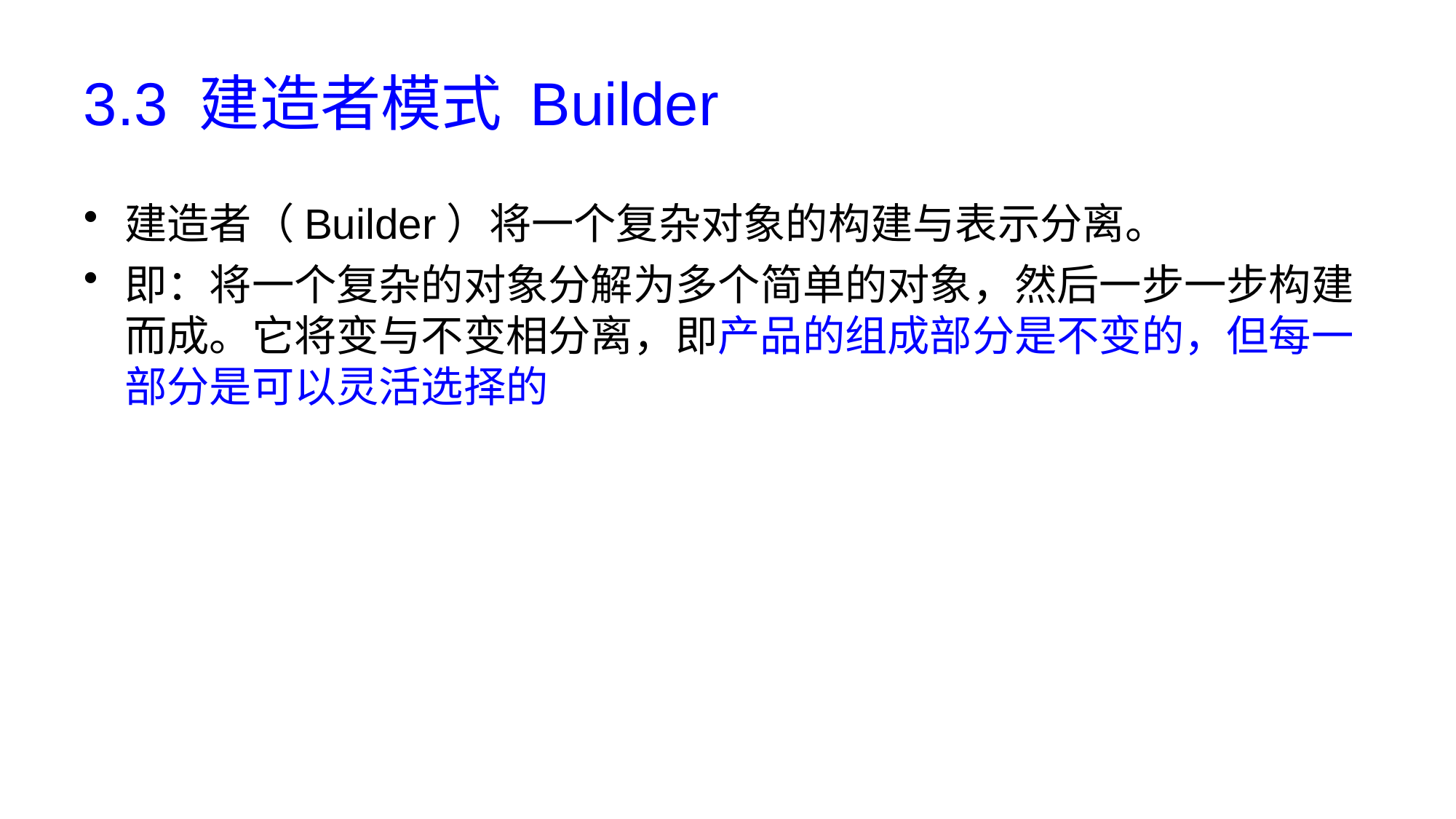

# 3.3 建造者模式 Builder
建造者（Builder）将一个复杂对象的构建与表示分离。
即：将一个复杂的对象分解为多个简单的对象，然后一步一步构建而成。它将变与不变相分离，即产品的组成部分是不变的，但每一部分是可以灵活选择的
29